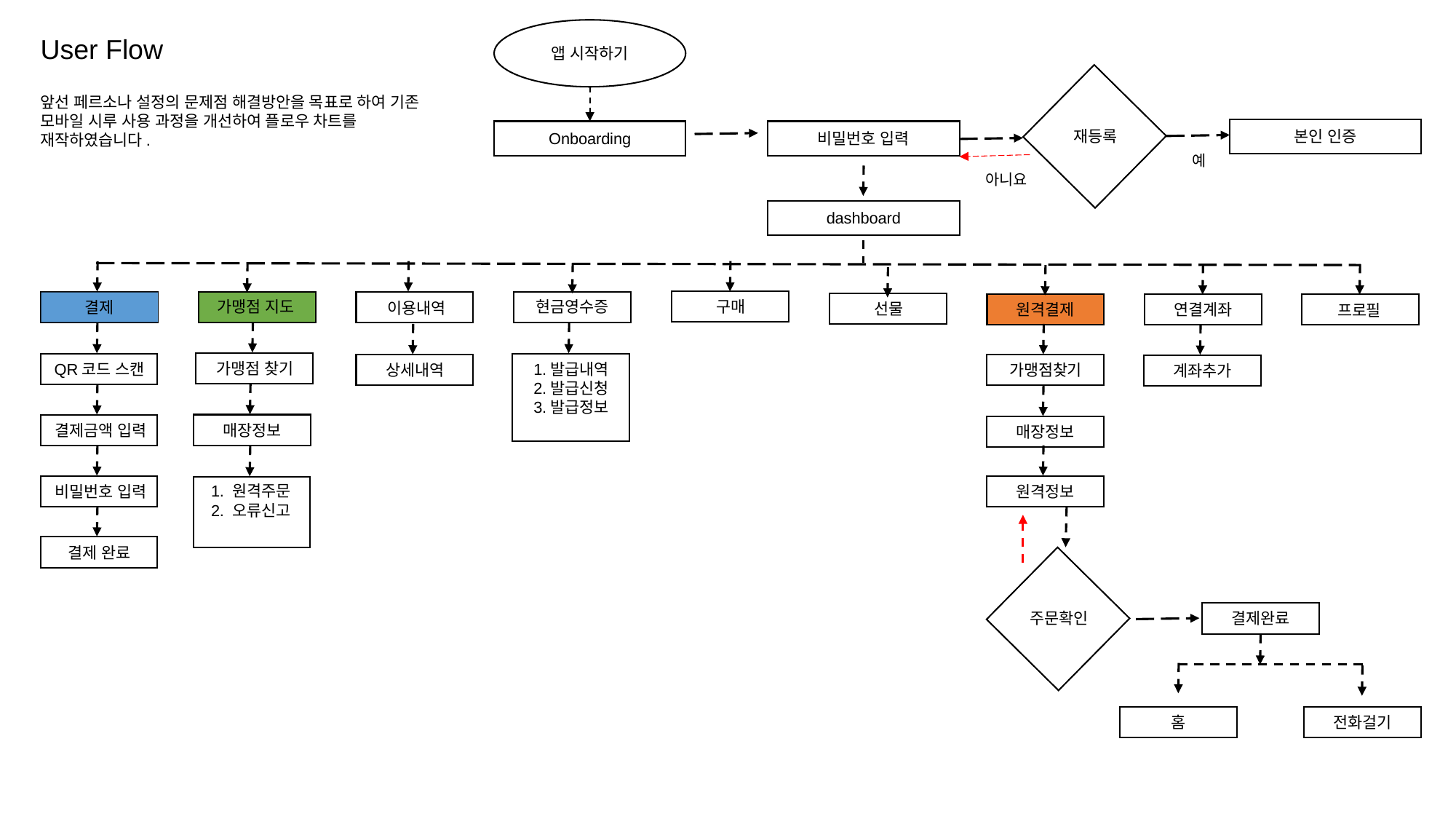

User Flow
앱 시작하기

앞선 페르소나 설정의 문제점 해결방안을 목표로 하여 기존 모바일 시루 사용 과정을 개선하여 플로우 차트를 재작하였습니다.

재등록

본인 인증
Onboarding
비밀번호 입력
예
아니요

dashboard
현금영수증

구매
가맹점 지도

결제
이용내역
선물

원격결제
연결계좌

프로필

가맹점 찾기

QR코드 스캔
1.발급내역
2.발급신청
3.발급정보

상세내역
가맹점찾기

계좌추가

매장정보
결제금액 입력

매장정보
1. 원격주문
2. 오류신고

비밀번호 입력
원격정보

결제 완료

결제완료

주문확인

홈
전화걸기